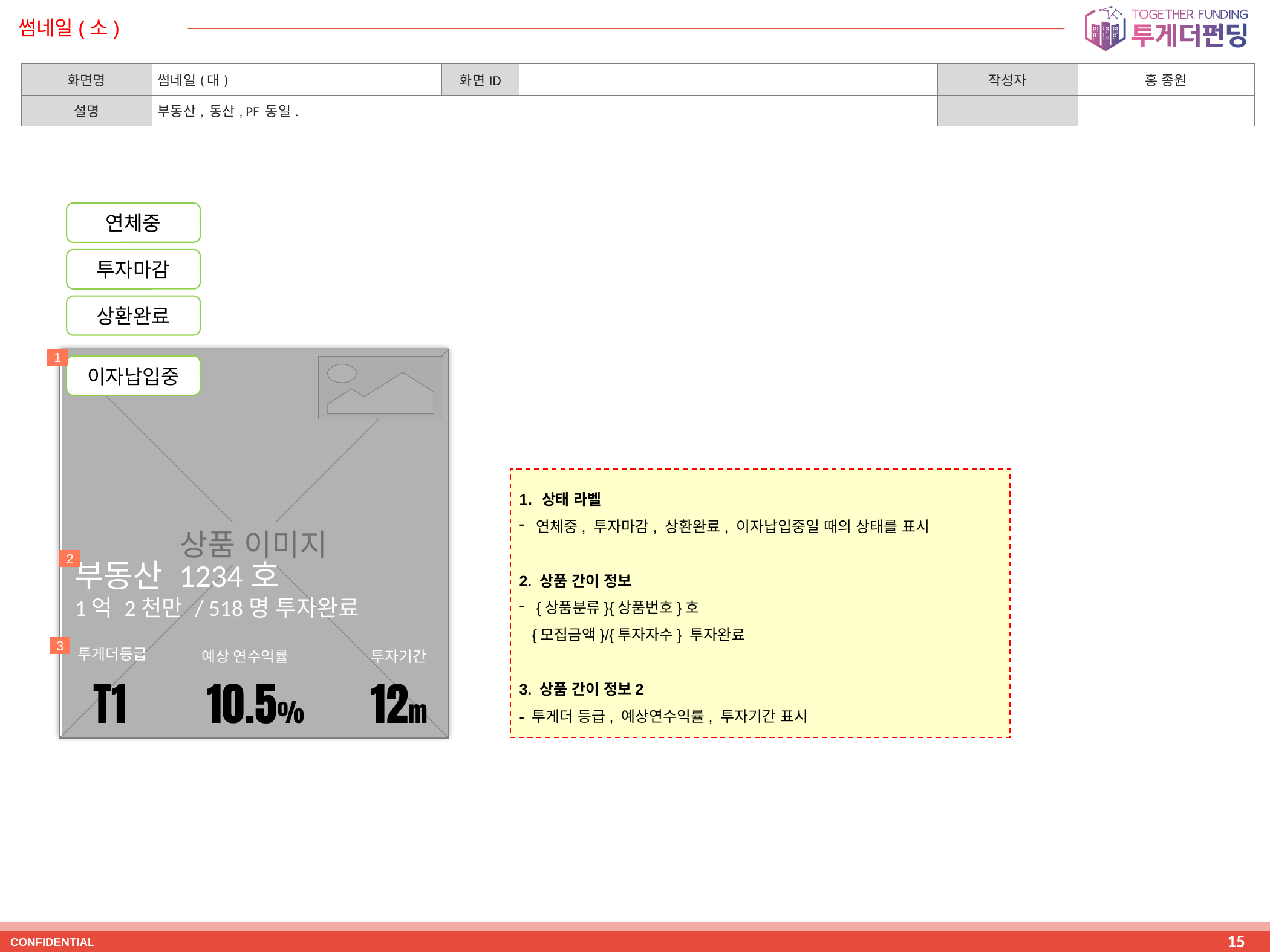

# 썸네일(소)
| 화면명 | 썸네일(대) | 화면ID |  | 작성자 | 홍 종원 |
| --- | --- | --- | --- | --- | --- |
| 설명 | 부동산, 동산, PF 동일. |  |  |  |  |
연체중
투자마감
상환완료
1

상품 이미지
이자납입중

상태 라벨
연체중, 투자마감, 상환완료, 이자납입중일 때의 상태를 표시

2. 상품 간이 정보
{상품분류}{상품번호}호
   {모집금액}/{투자자수} 투자완료

3. 상품 간이 정보2
- 투게더 등급, 예상연수익률, 투자기간 표시
2

부동산 1234호
1억 2천만 / 518명 투자완료
3

투게더등급
투자기간
예상 연수익률
T1
10.5%
12m
15